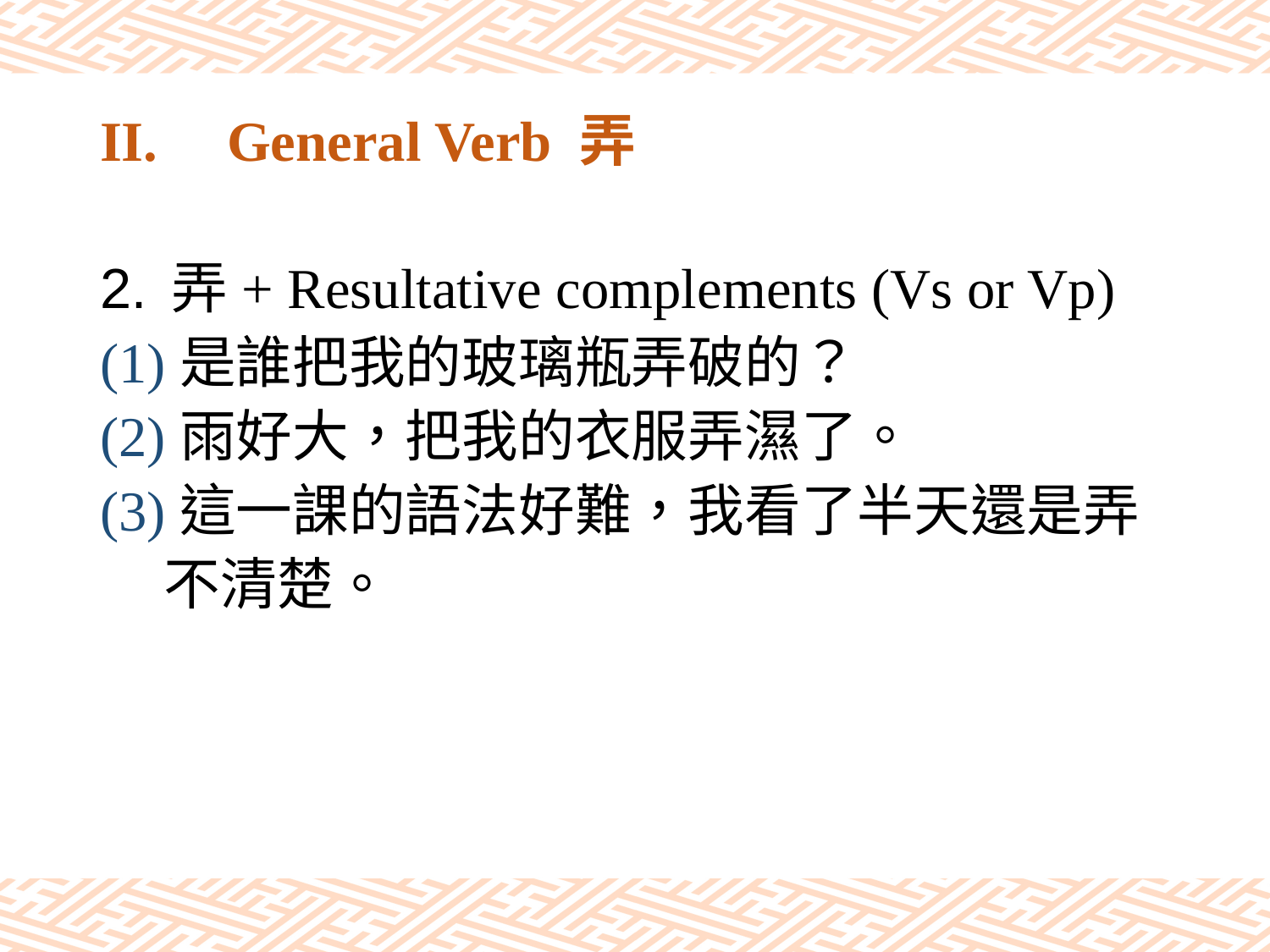

# II.	General Verb 弄
弄+ Resultative complements (Vs or Vp)
(1)是誰把我的玻璃瓶弄破的？
(2)雨好大，把我的衣服弄濕了。
(3)這一課的語法好難，我看了半天還是弄
    不清楚。